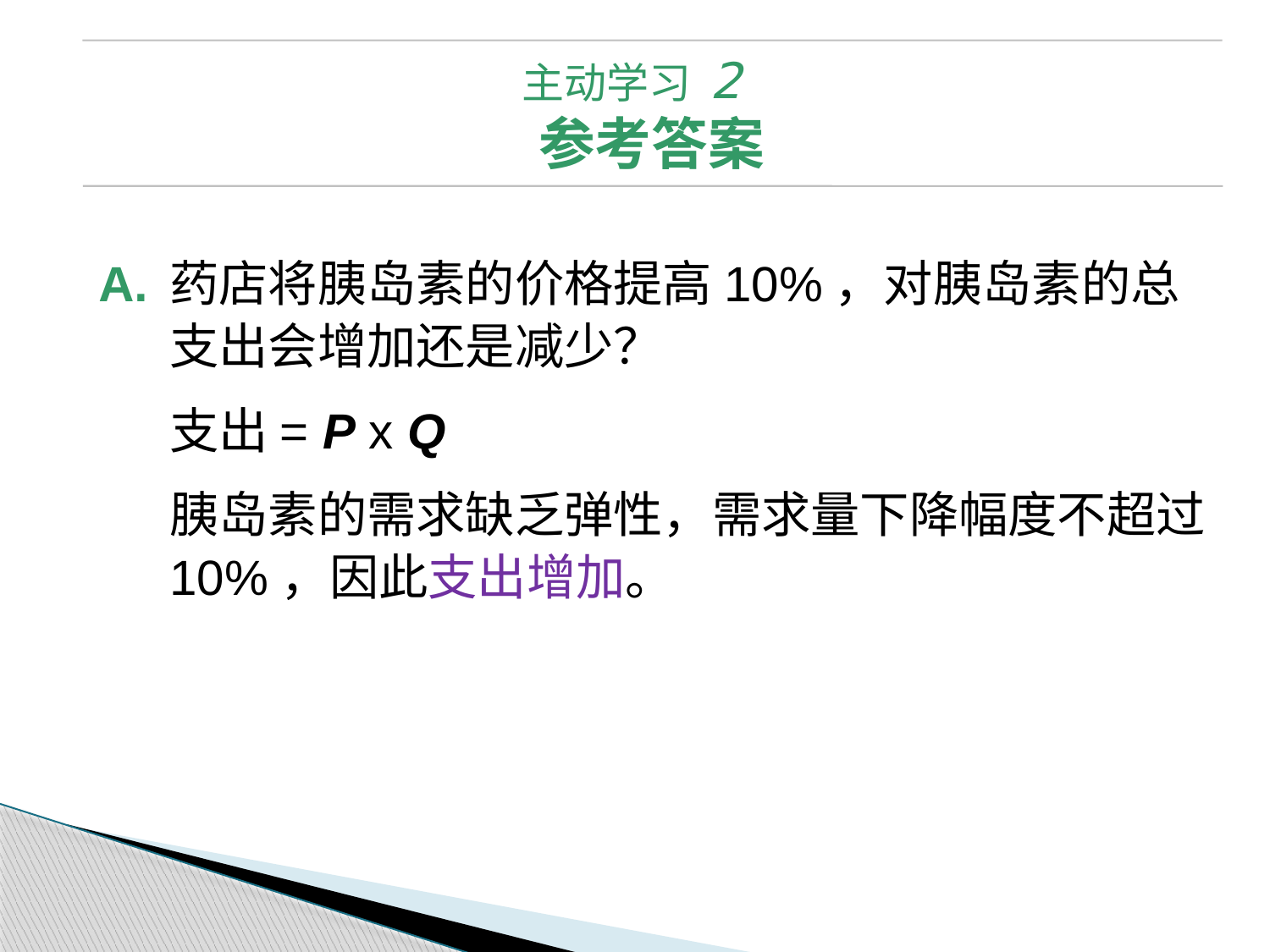

主动学习 2
参考答案
A.	药店将胰岛素的价格提高10%，对胰岛素的总支出会增加还是减少？
	支出= P x Q
	胰岛素的需求缺乏弹性，需求量下降幅度不超过10%，因此支出增加。